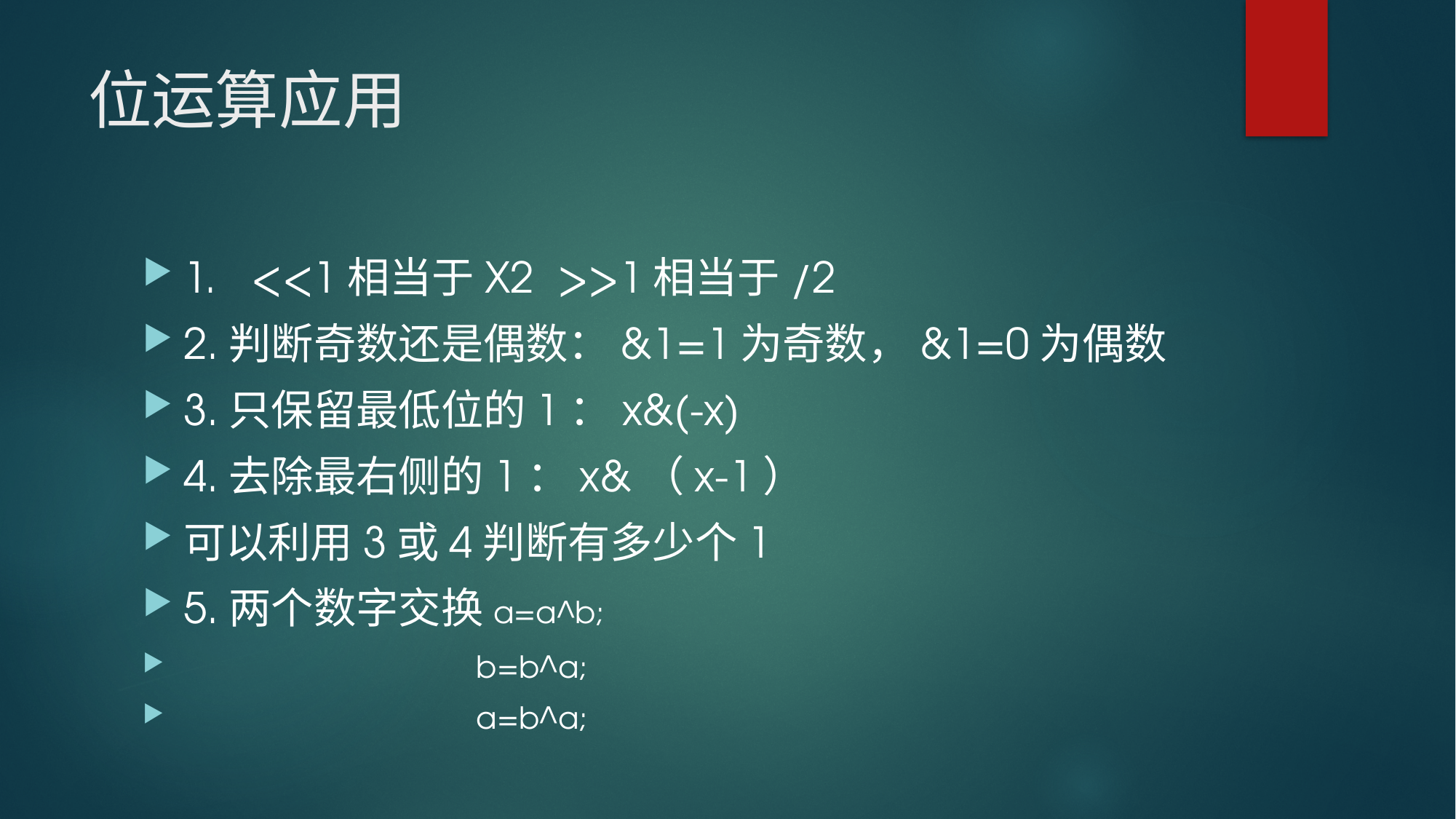

# 位运算应用
1.   <<1相当于X2  >>1相当于/2
2.判断奇数还是偶数：&1=1为奇数，&1=0为偶数
3.只保留最低位的1：x&(-x)
4.去除最右侧的1：x&（x-1）
可以利用3或4判断有多少个1
5.两个数字交换a=a^b;
                                   b=b^a;
                                   a=b^a;